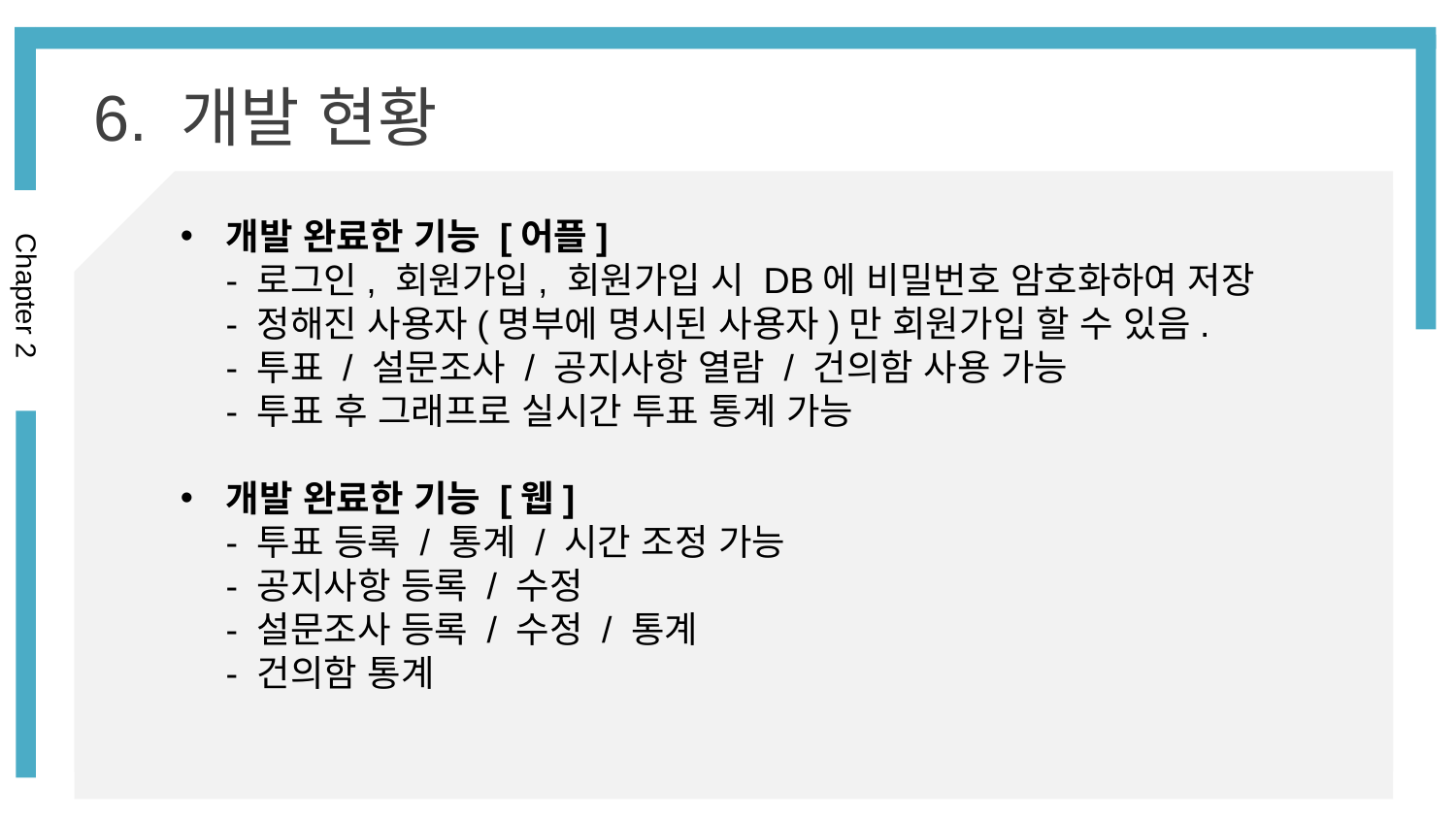

6. 개발 현황

개발 완료한 기능 [어플]
- 로그인, 회원가입, 회원가입 시 DB에 비밀번호 암호화하여 저장
- 정해진 사용자(명부에 명시된 사용자)만 회원가입 할 수 있음.
- 투표 / 설문조사 / 공지사항 열람 / 건의함 사용 가능
- 투표 후 그래프로 실시간 투표 통계 가능
개발 완료한 기능 [웹]
- 투표 등록 / 통계 / 시간 조정 가능
- 공지사항 등록 / 수정
- 설문조사 등록 / 수정 / 통계
- 건의함 통계
Chapter 2